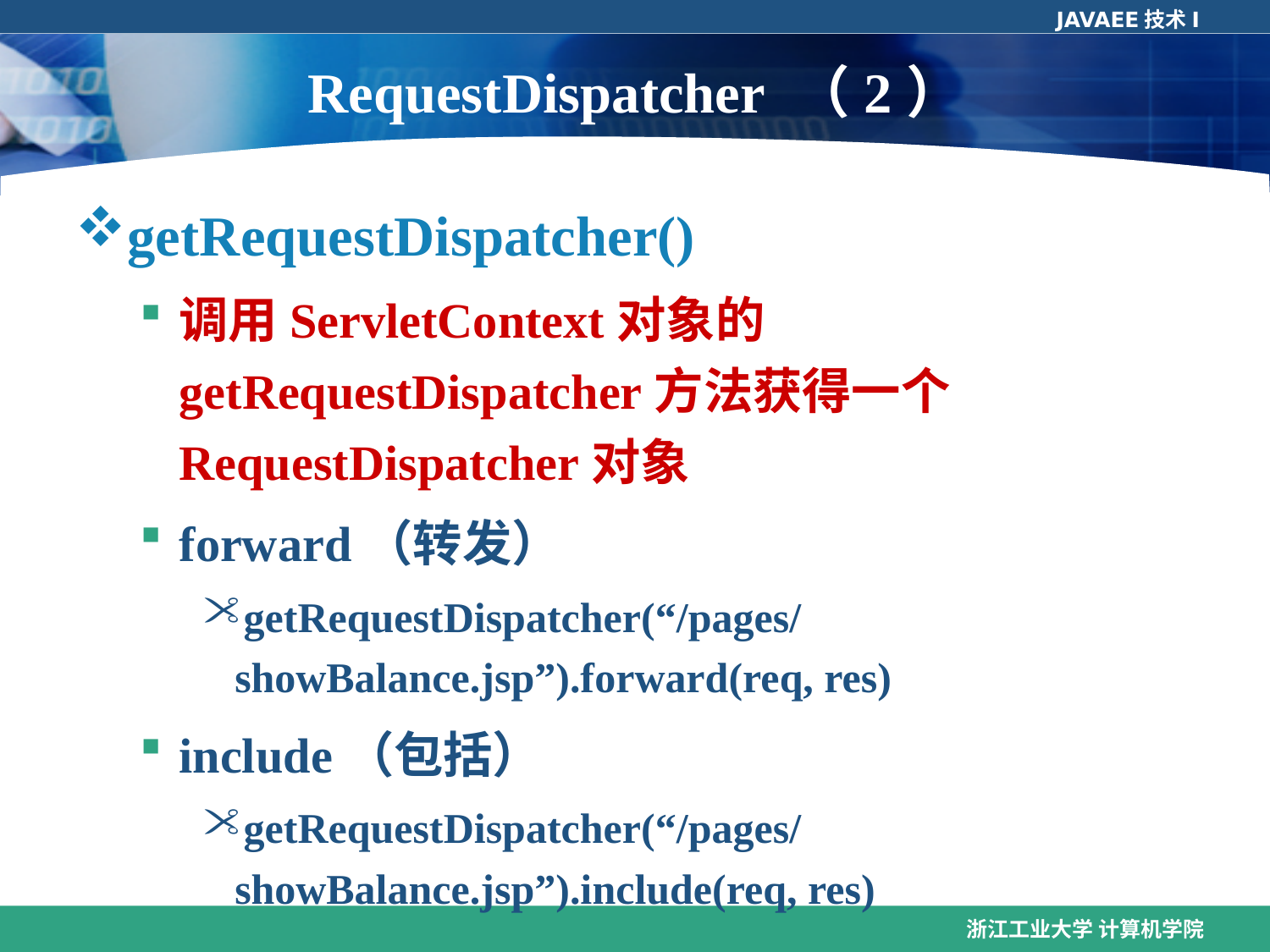

# RequestDispatcher （2）
getRequestDispatcher()
调用ServletContext对象的getRequestDispatcher方法获得一个RequestDispatcher对象
forward（转发）
getRequestDispatcher(“/pages/showBalance.jsp”).forward(req, res)
include（包括）
getRequestDispatcher(“/pages/showBalance.jsp”).include(req, res)